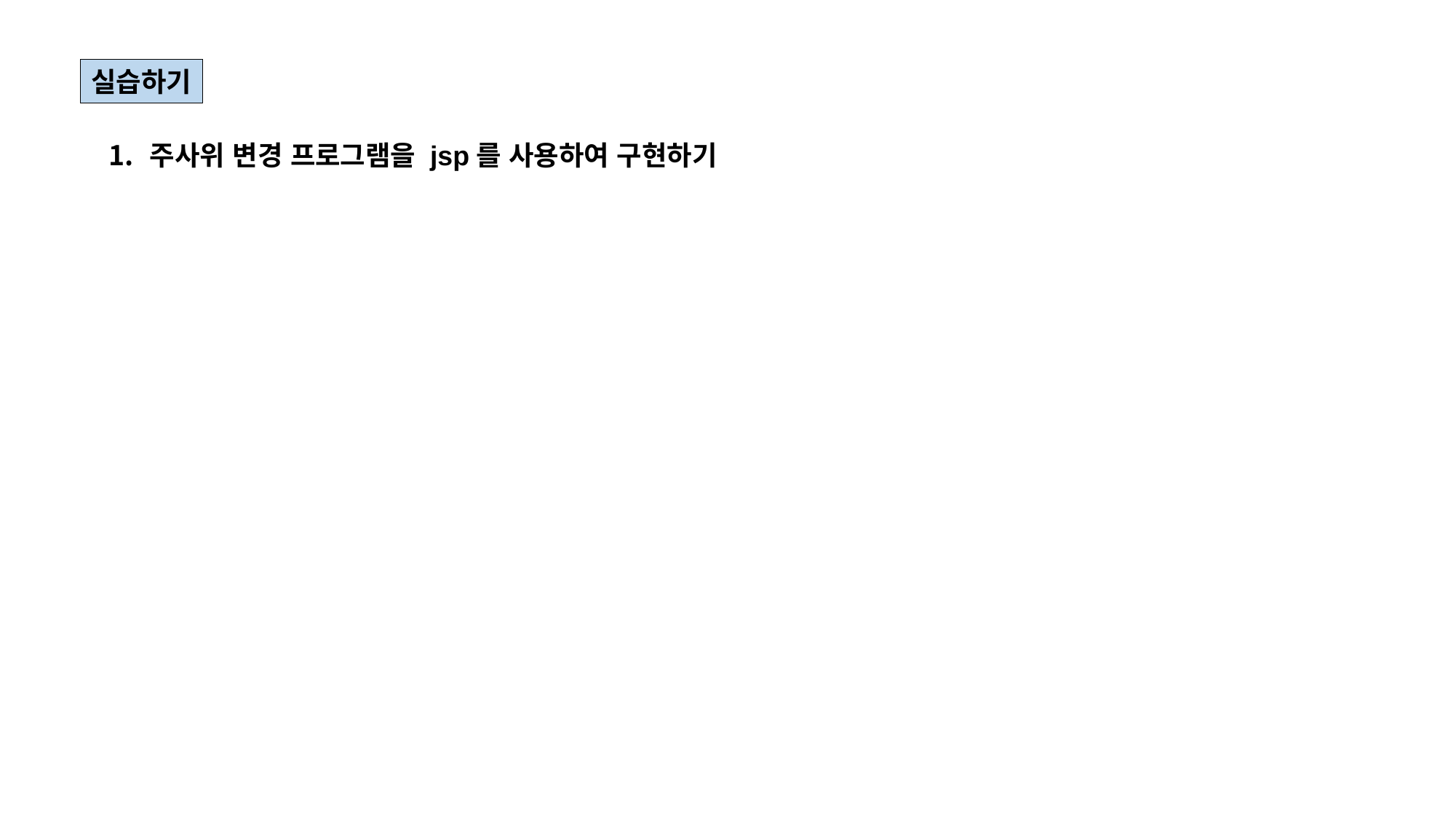

실습하기
주사위 변경 프로그램을 jsp를 사용하여 구현하기